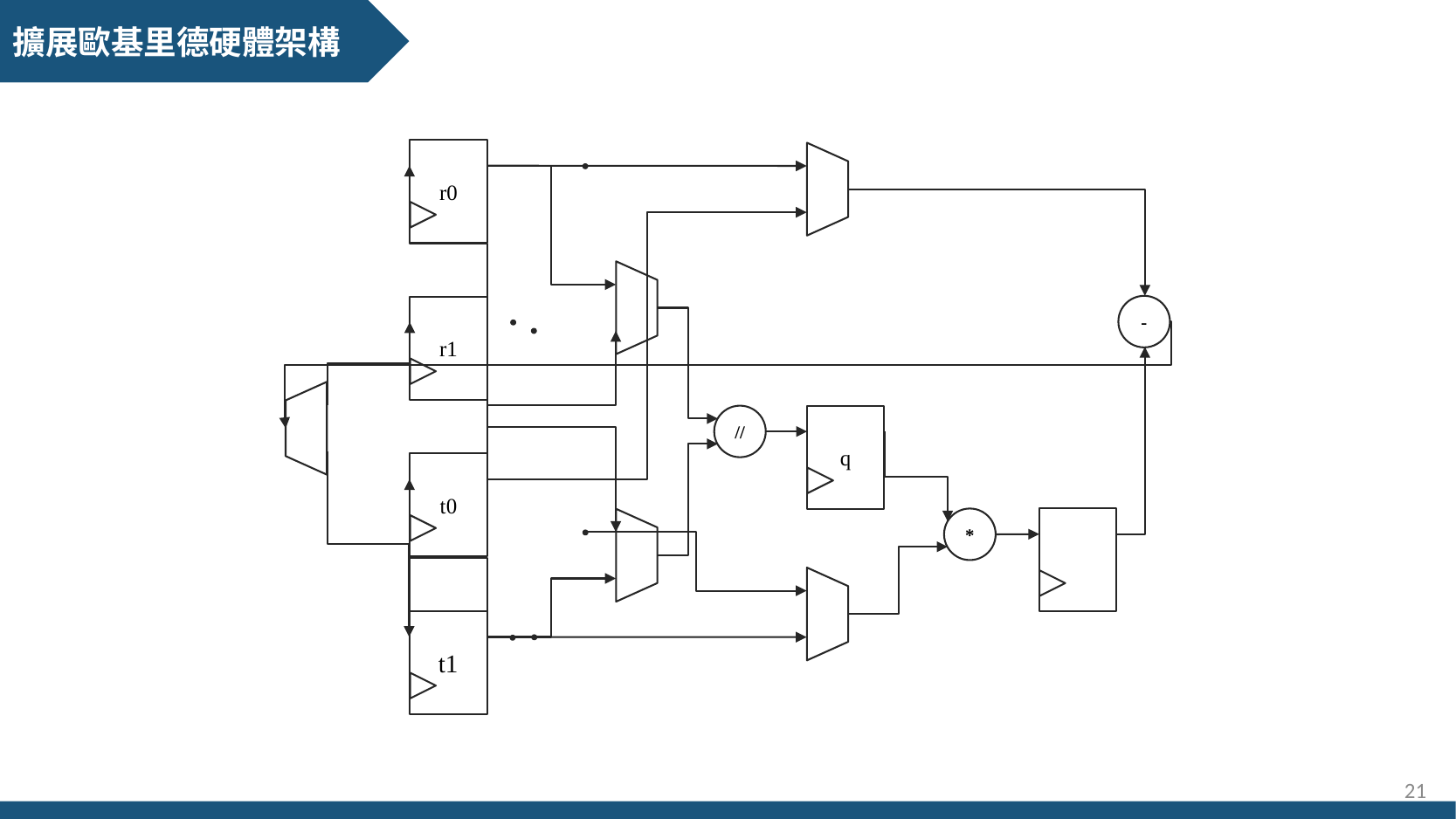

擴展歐基里德硬體架構
r0

-
r1

//
q

t0

*

t1

21